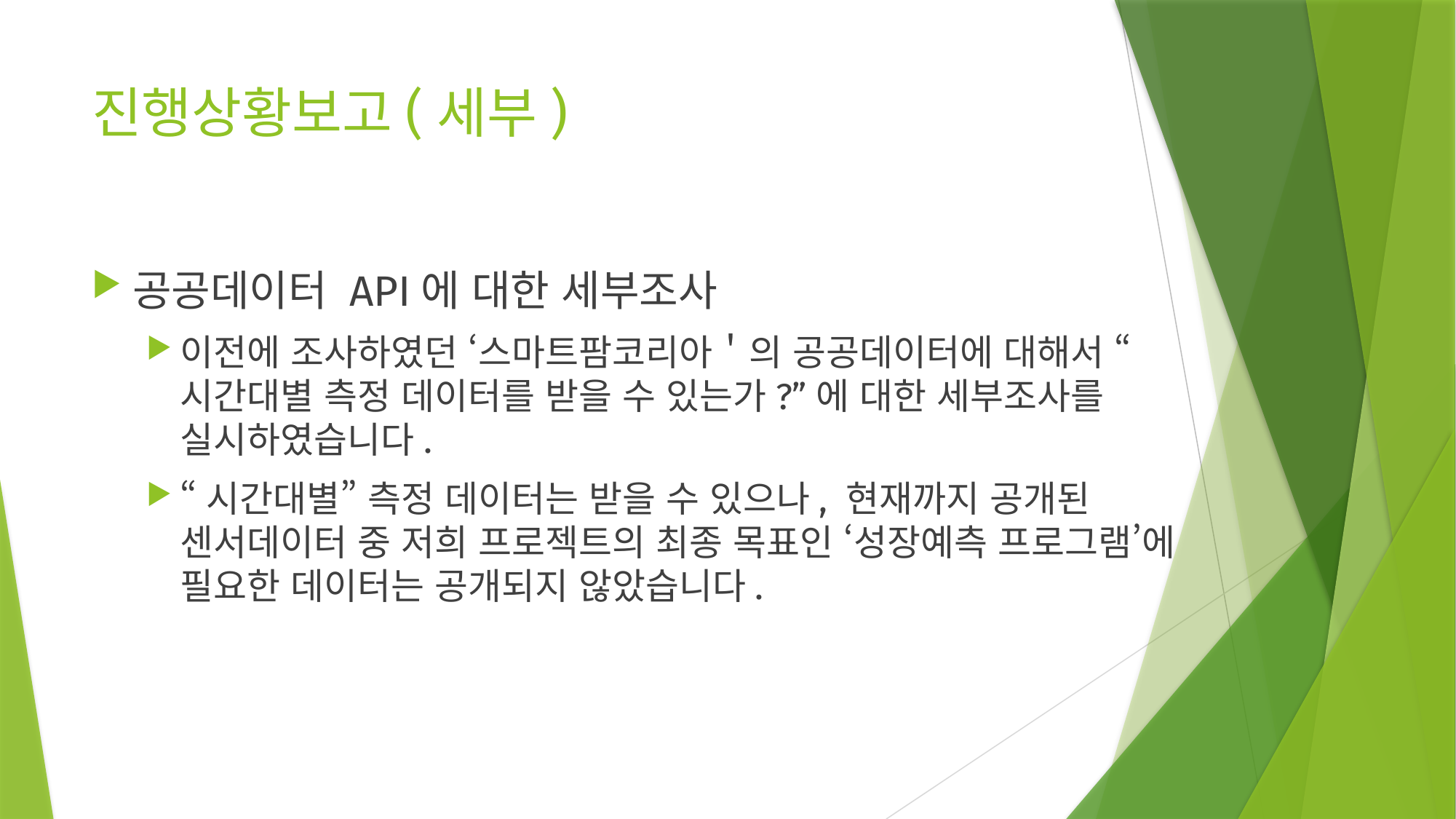

# 진행상황보고(세부)
공공데이터 API에 대한 세부조사
이전에 조사하였던 ‘스마트팜코리아＇의 공공데이터에 대해서 “시간대별 측정 데이터를 받을 수 있는가?”에 대한 세부조사를 실시하였습니다.
“시간대별” 측정 데이터는 받을 수 있으나, 현재까지 공개된 센서데이터 중 저희 프로젝트의 최종 목표인 ‘성장예측 프로그램’에 필요한 데이터는 공개되지 않았습니다.